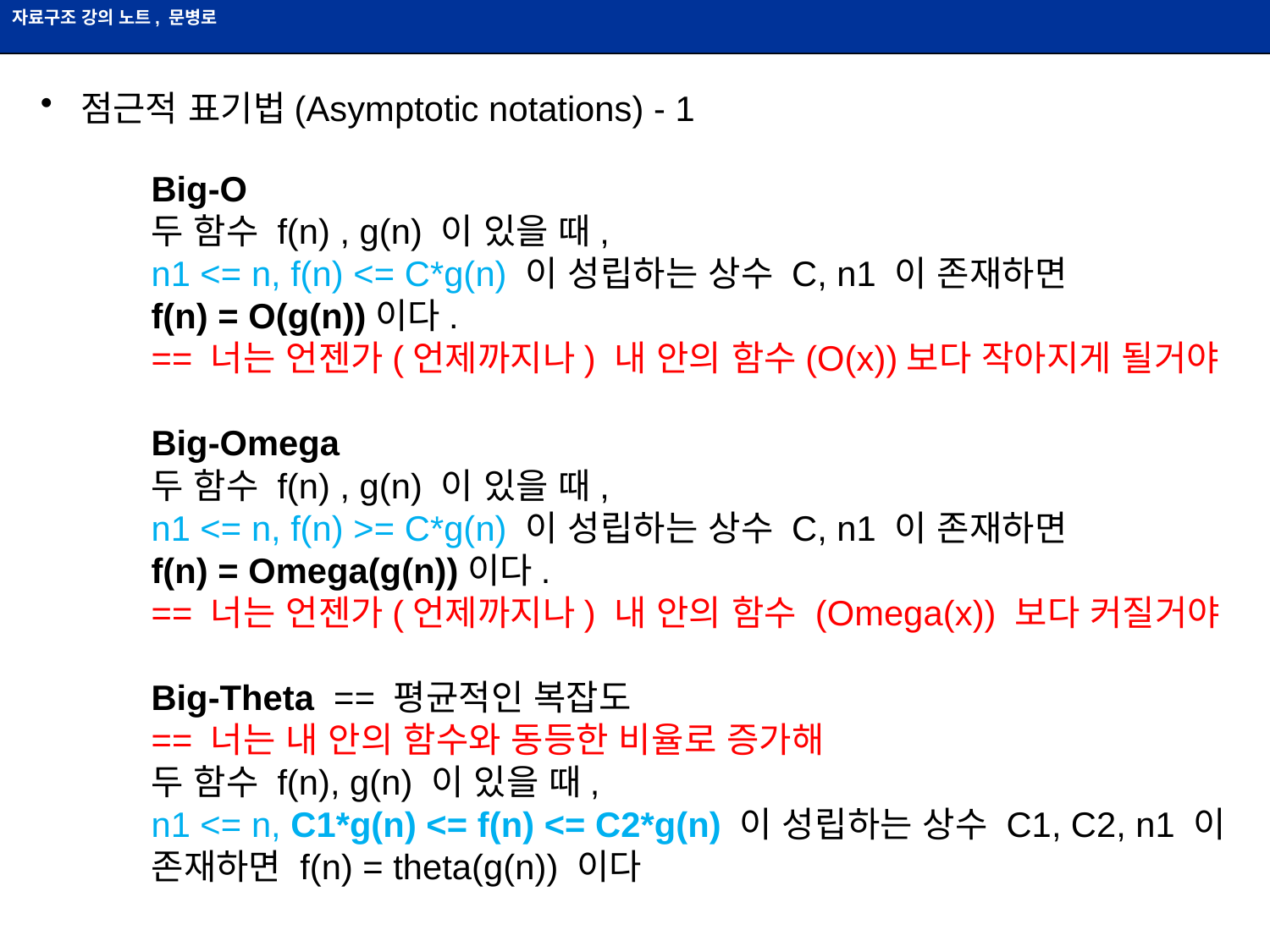

점근적 표기법(Asymptotic notations) - 1
Big-O
두 함수 f(n) , g(n) 이 있을 때,
n1 <= n, f(n) <= C*g(n) 이 성립하는 상수 C, n1 이 존재하면
f(n) = O(g(n))이다.
== 너는 언젠가(언제까지나) 내 안의 함수(O(x))보다 작아지게 될거야

Big-Omega
두 함수 f(n) , g(n) 이 있을 때,
n1 <= n, f(n) >= C*g(n) 이 성립하는 상수 C, n1 이 존재하면
f(n) = Omega(g(n))이다.
== 너는 언젠가(언제까지나) 내 안의 함수 (Omega(x)) 보다 커질거야

Big-Theta  == 평균적인 복잡도
== 너는 내 안의 함수와 동등한 비율로 증가해
두 함수 f(n), g(n) 이 있을 때,
n1 <= n, C1*g(n) <= f(n) <= C2*g(n) 이 성립하는 상수 C1, C2, n1 이 존재하면 f(n) = theta(g(n)) 이다